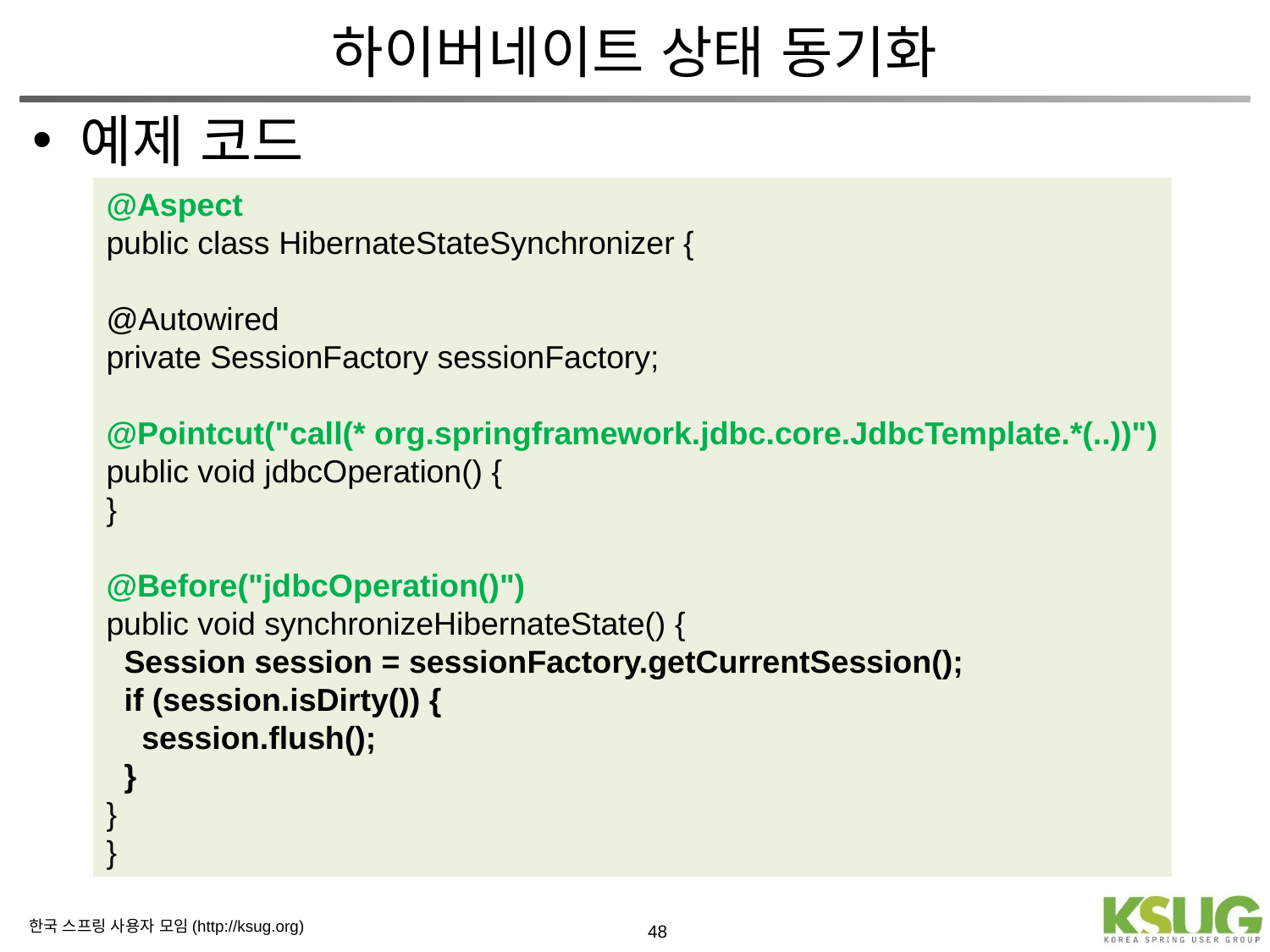

# 하이버네이트 상태 동기화
예제 코드
@Aspect
public class HibernateStateSynchronizer {

@Autowired
private SessionFactory sessionFactory;

@Pointcut("call(* org.springframework.jdbc.core.JdbcTemplate.*(..))")
public void jdbcOperation() {
}

@Before("jdbcOperation()")
public void synchronizeHibernateState() {
  Session session = sessionFactory.getCurrentSession();
  if (session.isDirty()) {
    session.flush();
  }
}
}